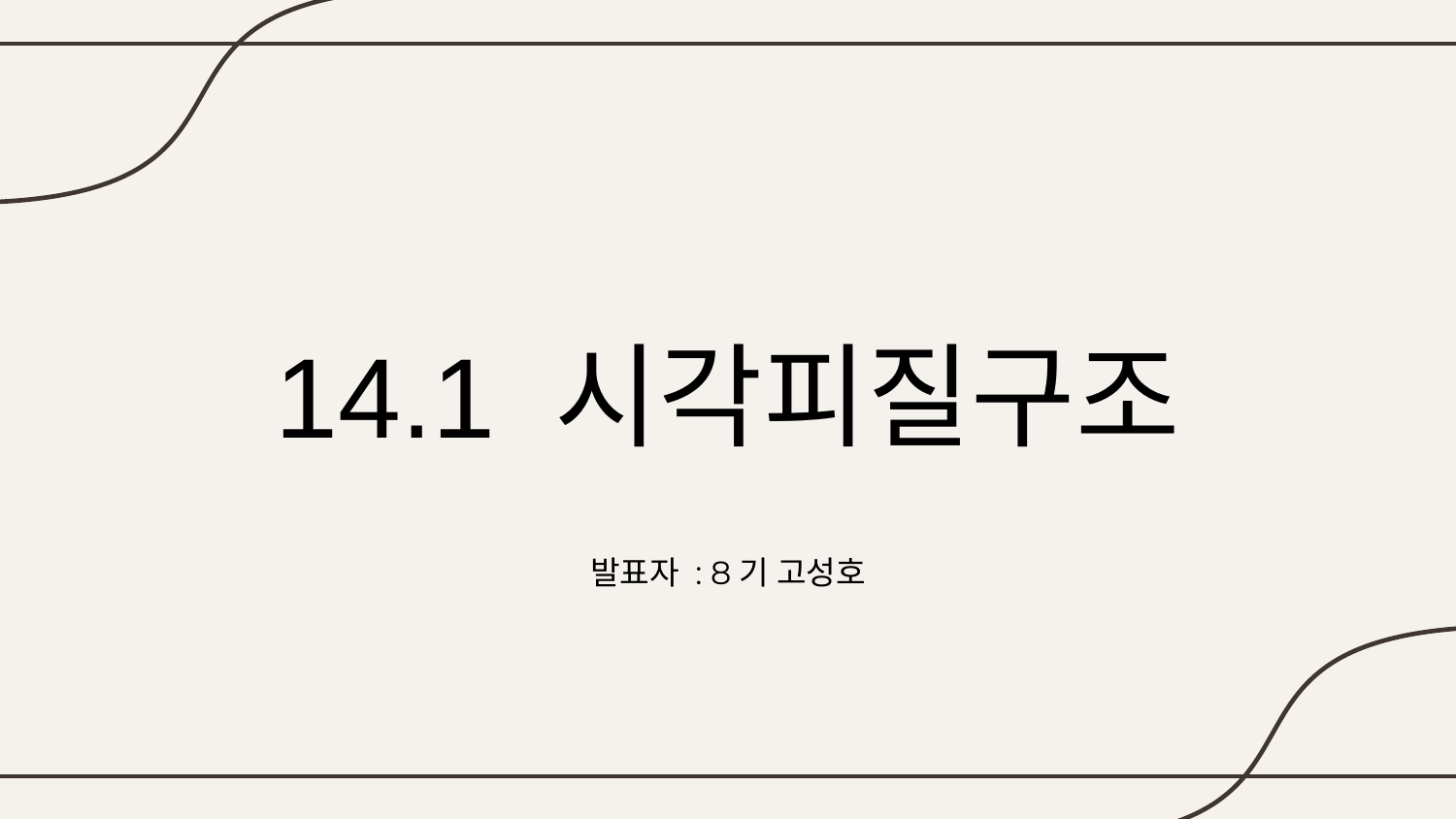

# 14.1 시각피질구조
발표자 : 8기 고성호